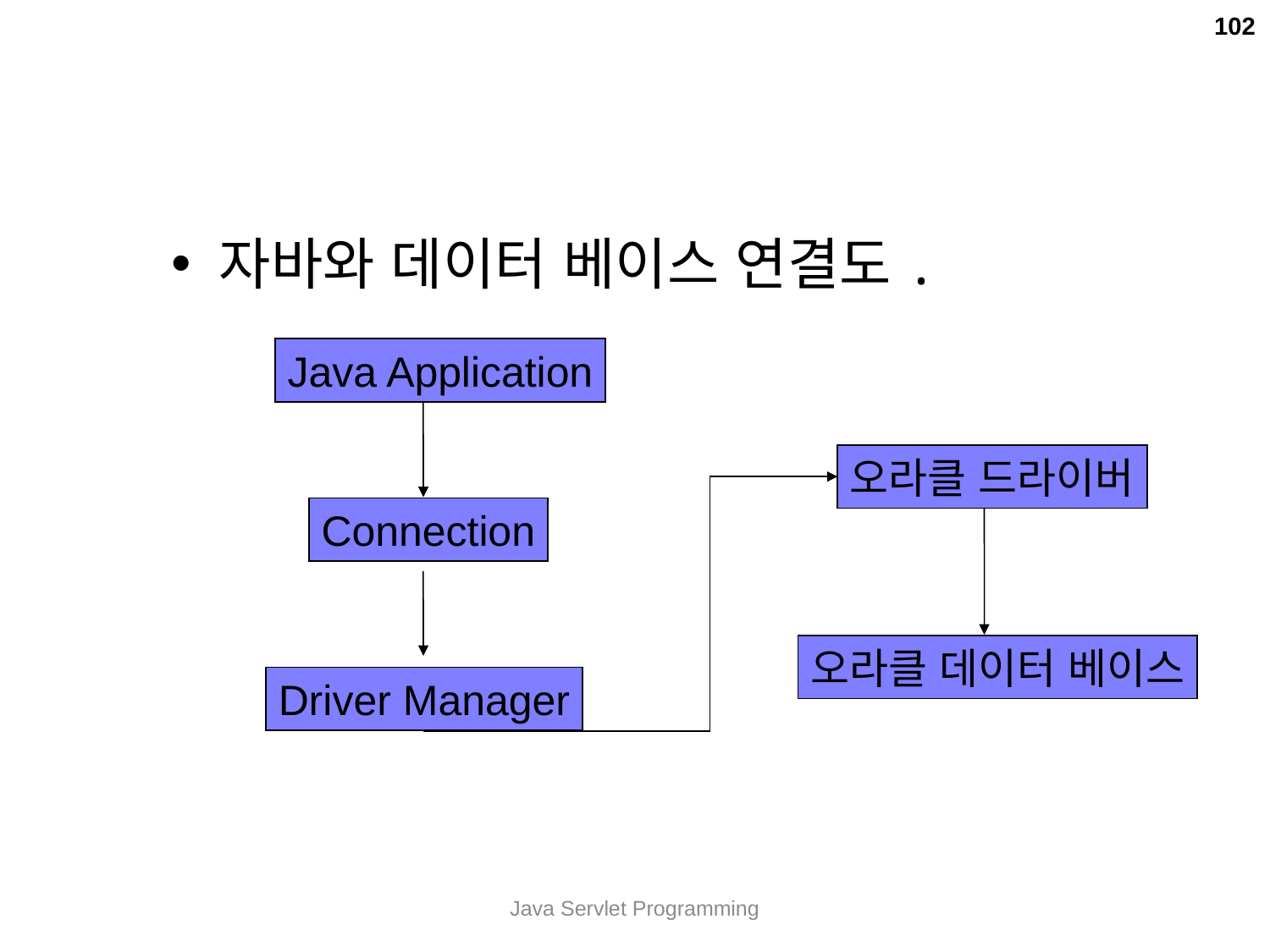

102
자바와 데이터 베이스 연결도.

Java Application

오라클 드라이버
Connection

오라클 데이터 베이스
Driver Manager
Java Servlet Programming